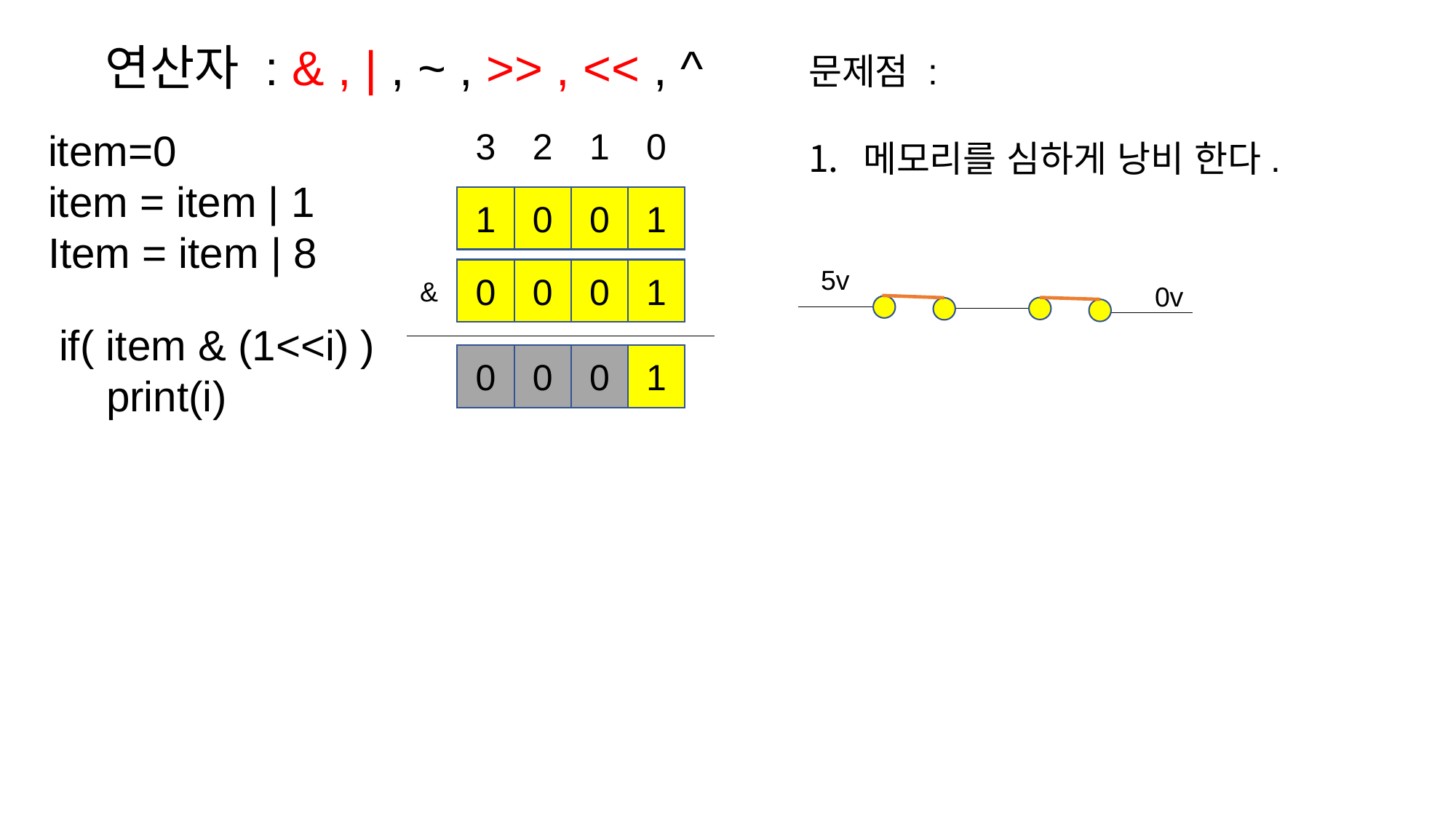

연산자 : & , | , ~ , >> , << , ^
문제점 :

메모리를 심하게 낭비 한다.
0
1
2
3
item=0
item = item | 1
Item = item | 8
1
0
0
1
5v
1
0
0
0
&
0v

if( item & (1<<i) )
    print(i)
1
0
0
0